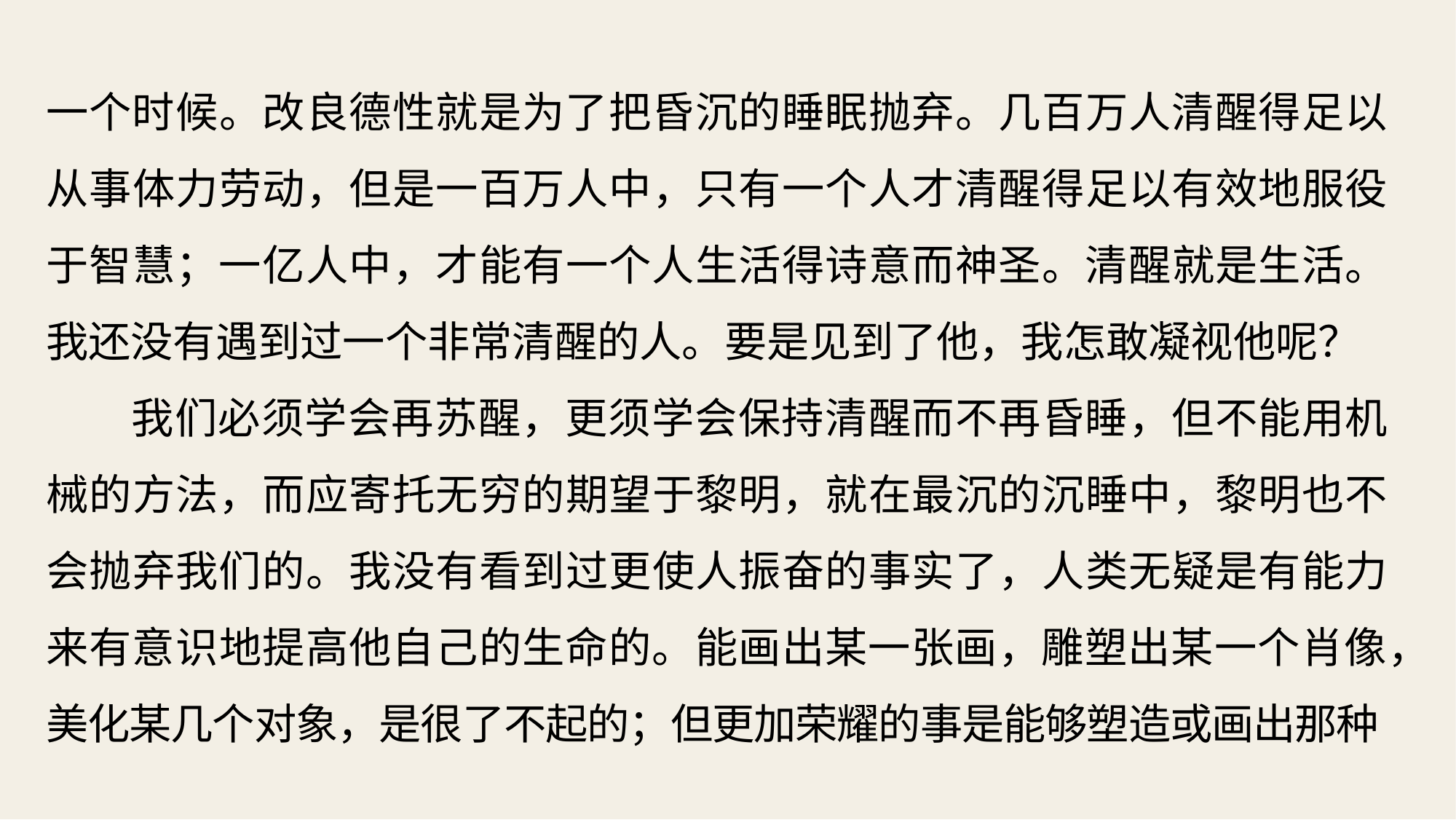

一个时候。改良德性就是为了把昏沉的睡眠抛弃。几百万人清醒得足以从事体力劳动，但是一百万人中，只有一个人才清醒得足以有效地服役于智慧；一亿人中，才能有一个人生活得诗意而神圣。清醒就是生活。我还没有遇到过一个非常清醒的人。要是见到了他，我怎敢凝视他呢？
我们必须学会再苏醒，更须学会保持清醒而不再昏睡，但不能用机械的方法，而应寄托无穷的期望于黎明，就在最沉的沉睡中，黎明也不会抛弃我们的。我没有看到过更使人振奋的事实了，人类无疑是有能力来有意识地提高他自己的生命的。能画出某一张画，雕塑出某一个肖像，美化某几个对象，是很了不起的；但更加荣耀的事是能够塑造或画出那种